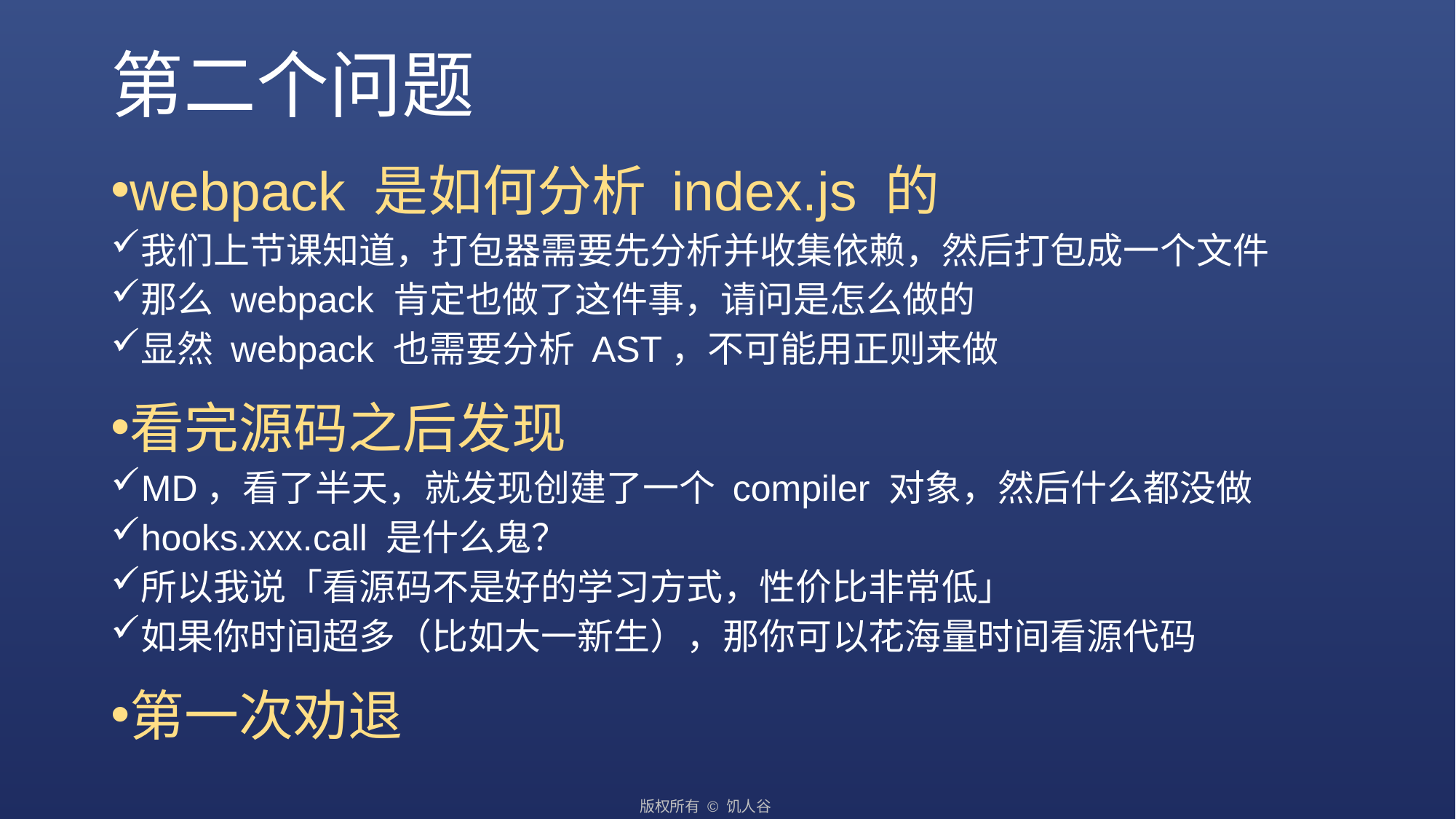

# 第二个问题
webpack 是如何分析 index.js 的
我们上节课知道，打包器需要先分析并收集依赖，然后打包成一个文件
那么 webpack 肯定也做了这件事，请问是怎么做的
显然 webpack 也需要分析 AST，不可能用正则来做
看完源码之后发现
MD，看了半天，就发现创建了一个 compiler 对象，然后什么都没做
hooks.xxx.call 是什么鬼？
所以我说「看源码不是好的学习方式，性价比非常低」
如果你时间超多（比如大一新生），那你可以花海量时间看源代码
第一次劝退